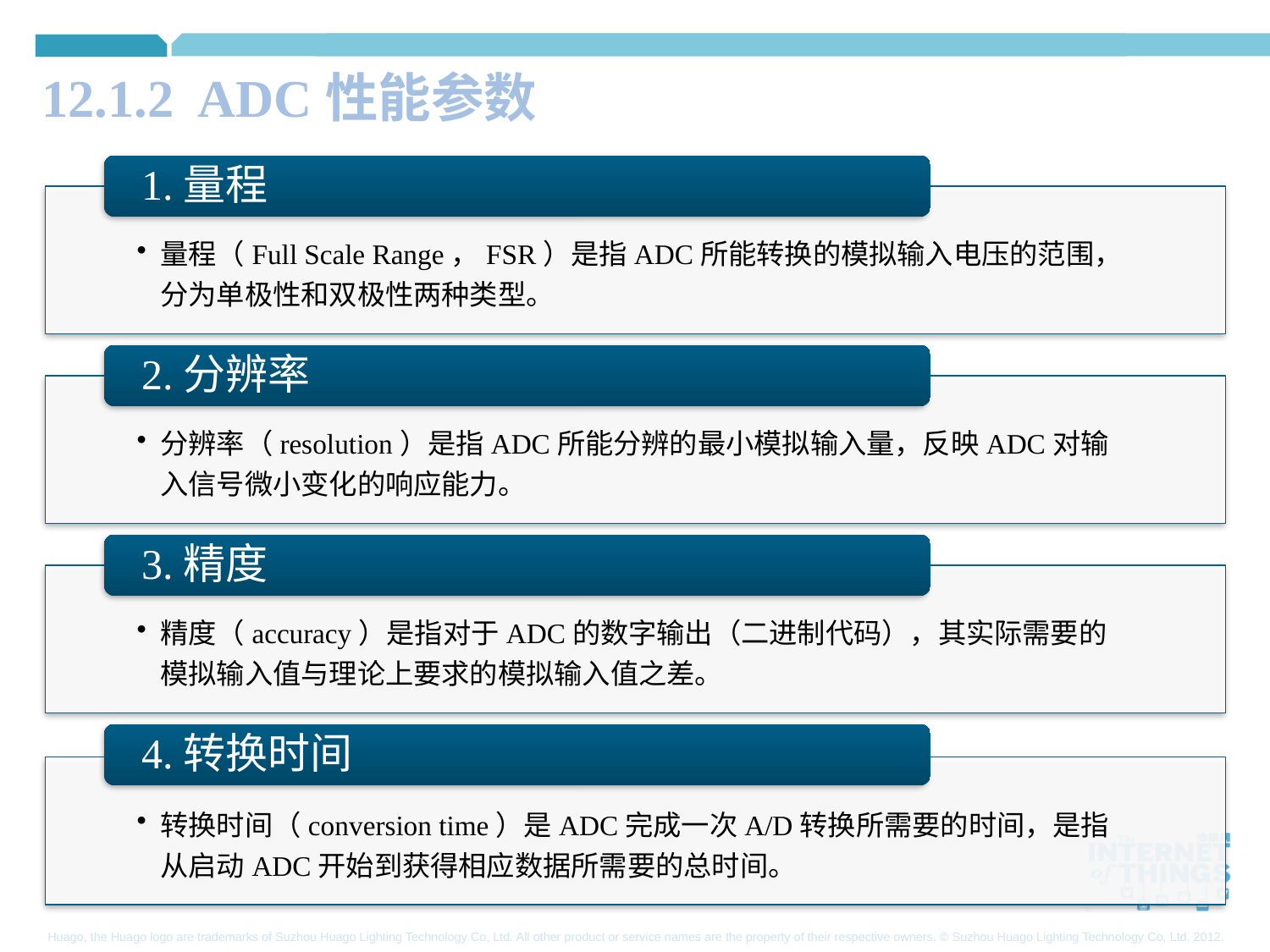

12.1.2  ADC性能参数
量程（Full Scale Range，FSR）是指ADC所能转换的模拟输入电压的范围，分为单极性和双极性两种类型。
1.量程
分辨率（resolution）是指ADC所能分辨的最小模拟输入量，反映ADC对输入信号微小变化的响应能力。
2.分辨率
精度（accuracy）是指对于ADC的数字输出（二进制代码），其实际需要的模拟输入值与理论上要求的模拟输入值之差。
3.精度
转换时间（conversion time）是ADC完成一次A/D转换所需要的时间，是指从启动ADC开始到获得相应数据所需要的总时间。
4.转换时间